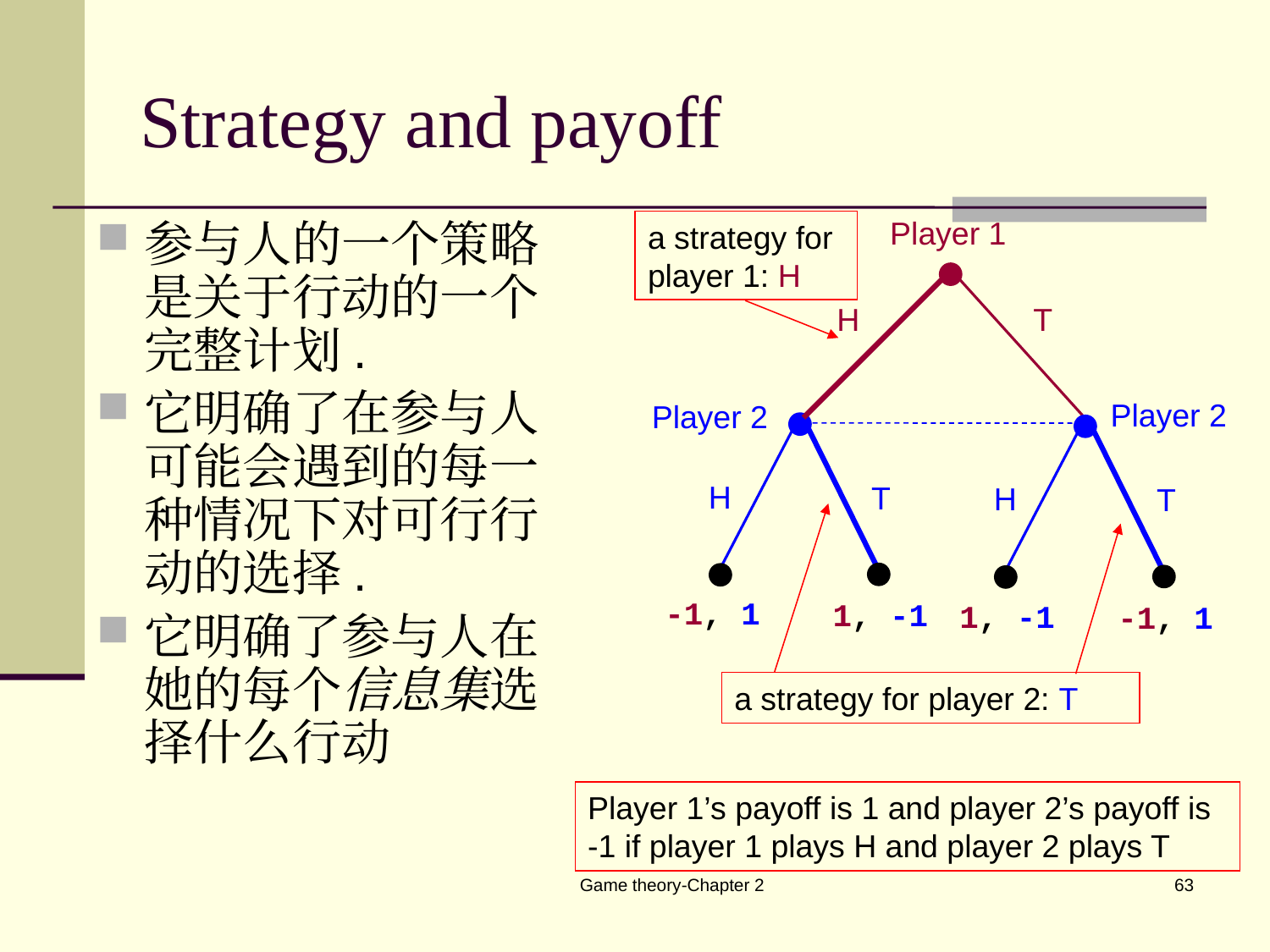

# Strategy and payoff
Player 1
a strategy for player 1: H
参与人的一个策略是关于行动的一个完整计划.
它明确了在参与人可能会遇到的每一种情况下对可行行动的选择.
它明确了参与人在她的每个信息集选择什么行动

H
T

Player 2
Player 2

H
T
H
T

-1, 1
1, -1
1, -1
-1, 1
a strategy for player 2: T
Player 1’s payoff is 1 and player 2’s payoff is -1 if player 1 plays H and player 2 plays T
Game theory-Chapter 2
63